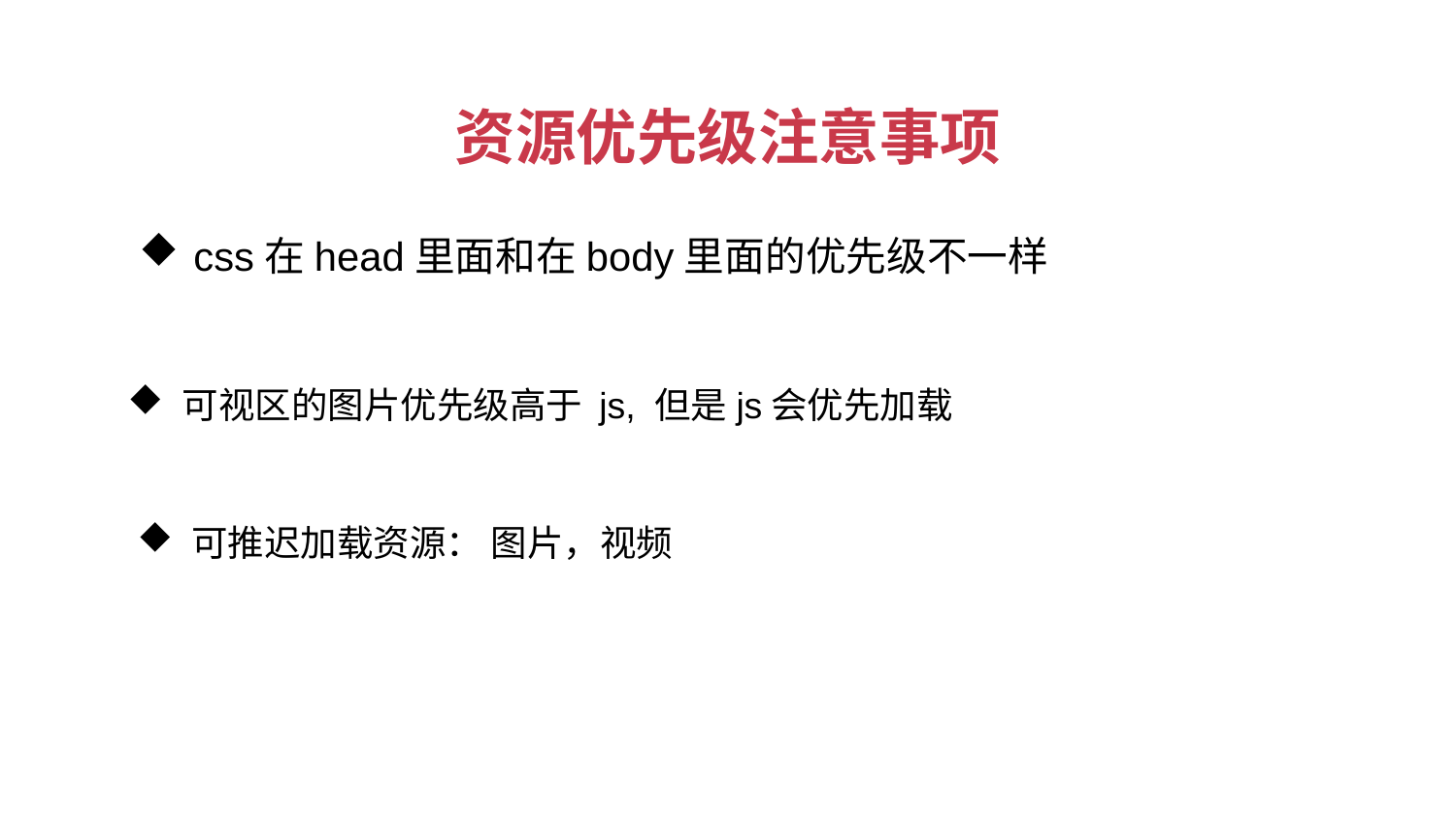

资源优先级注意事项
css在head里面和在body里面的优先级不一样
可视区的图片优先级高于 js, 但是js会优先加载
可推迟加载资源： 图片，视频